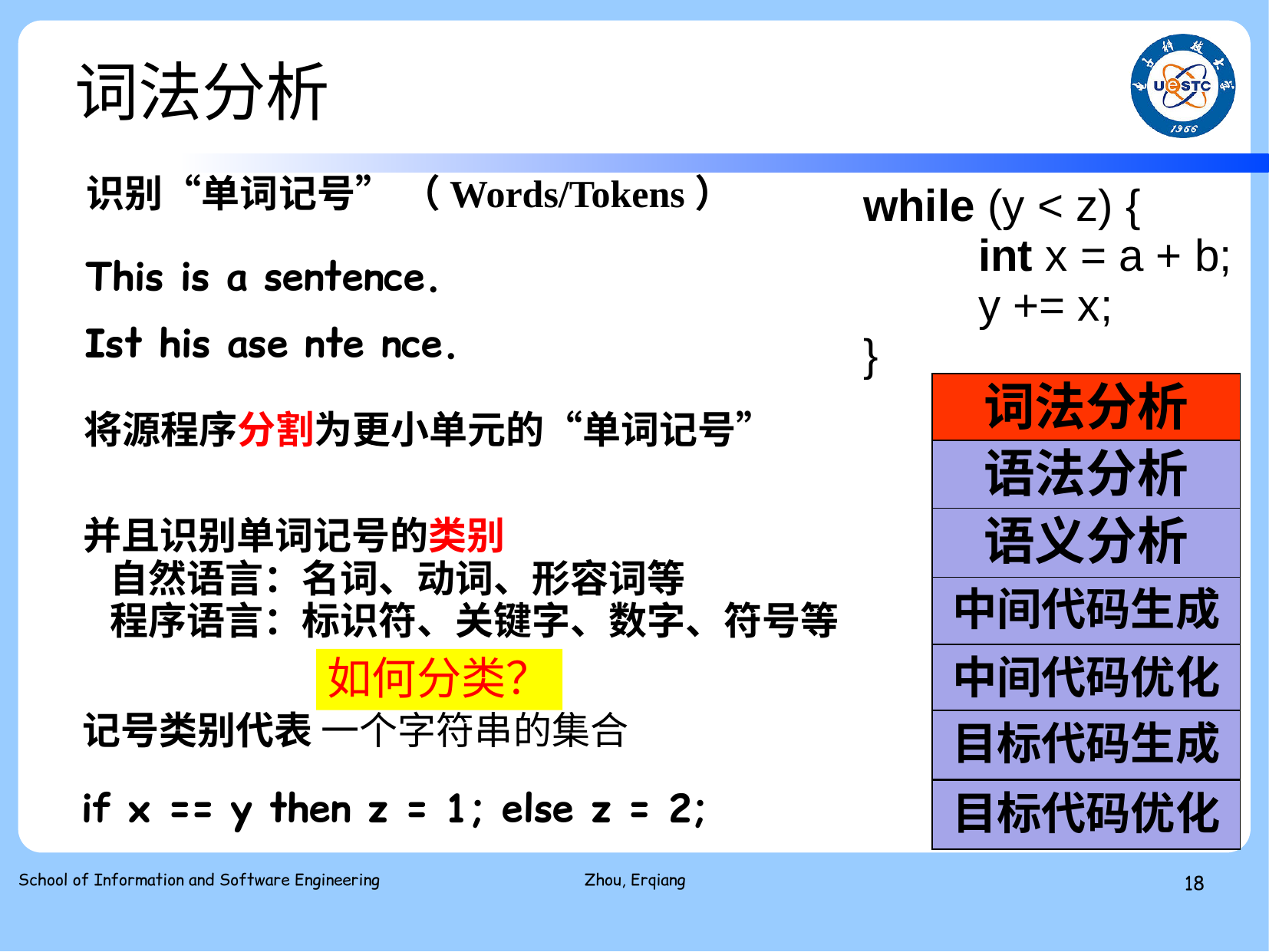

词法分析
识别“单词记号” （Words/Tokens）
while (y < z) {
	int x = a + b;
	y += x;
}
This is a sentence.
Ist his ase nte nce.
词法分析
将源程序分割为更小单元的“单词记号”
语法分析
语义分析
并且识别单词记号的类别
  自然语言：名词、动词、形容词等
  程序语言：标识符、关键字、数字、符号等
中间代码生成
中间代码优化
如何分类？
记号类别代表 一个字符串的集合
目标代码生成
目标代码优化
if x == y then z = 1; else z = 2;
School of Information and Software Engineering
Zhou, Erqiang
18